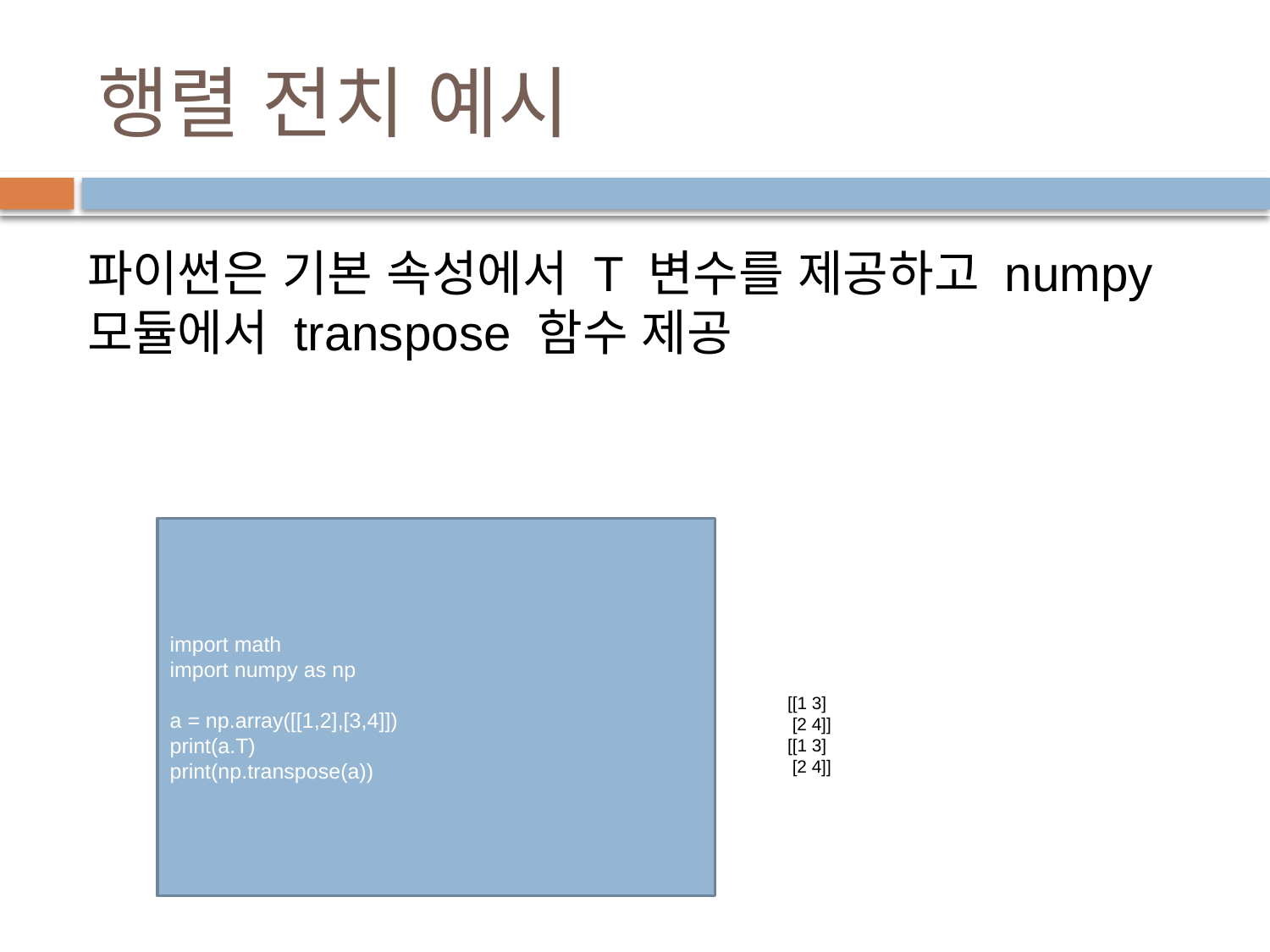

# 행렬 전치 예시
파이썬은 기본 속성에서 T 변수를 제공하고 numpy 모듈에서 transpose 함수 제공
import math
import numpy as np

a = np.array([[1,2],[3,4]])
print(a.T)
print(np.transpose(a))
[[1 3]
 [2 4]]
[[1 3]
 [2 4]]